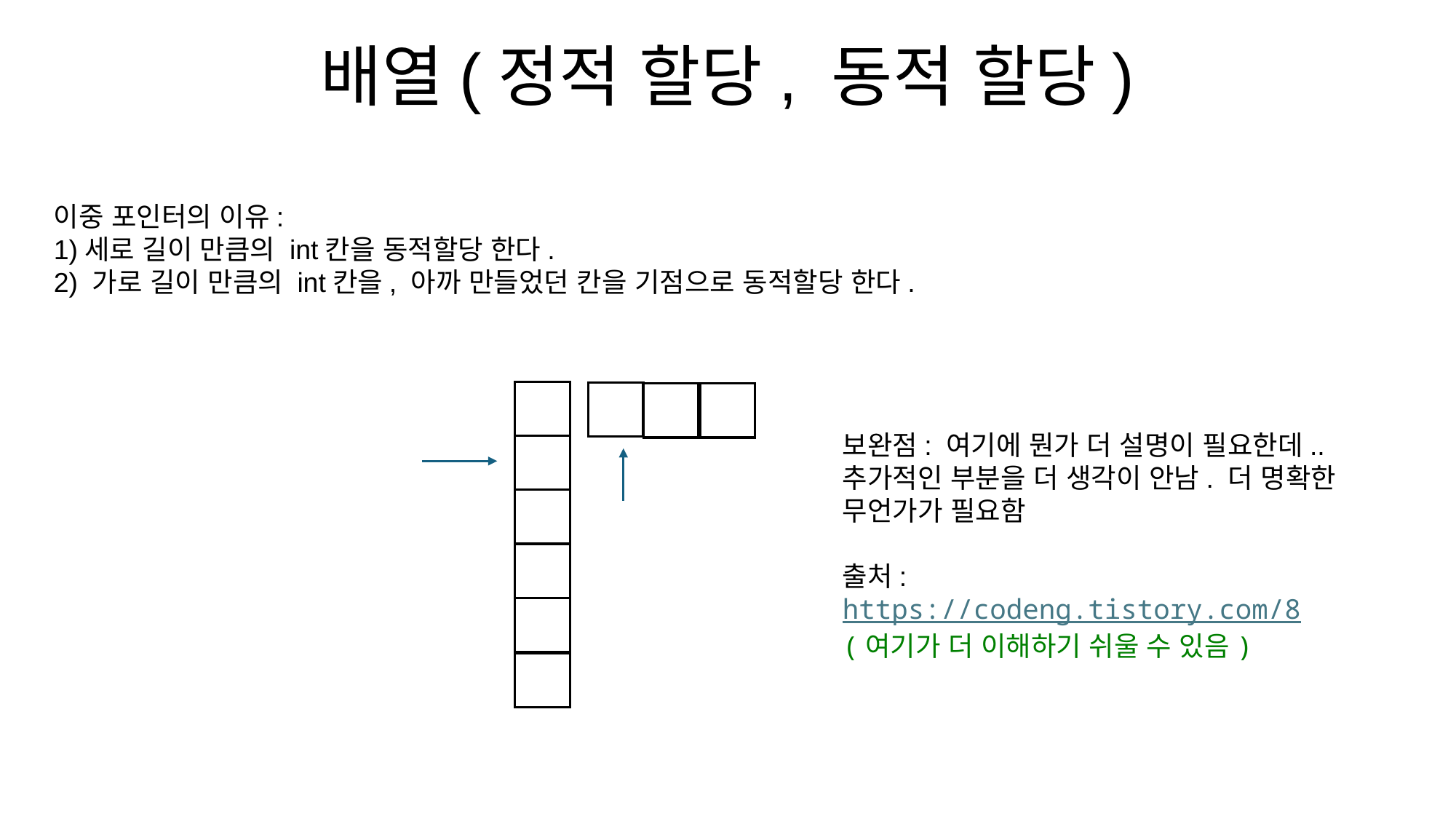

# 배열(정적 할당, 동적 할당)
이중 포인터의 이유:
1)세로 길이 만큼의 int칸을 동적할당 한다.
2) 가로 길이 만큼의 int칸을, 아까 만들었던 칸을 기점으로 동적할당 한다.

보완점: 여기에 뭔가 더 설명이 필요한데.. 추가적인 부분을 더 생각이 안남. 더 명확한 무언가가 필요함

출처:
https://codeng.tistory.com/8
(여기가 더 이해하기 쉬울 수 있음)